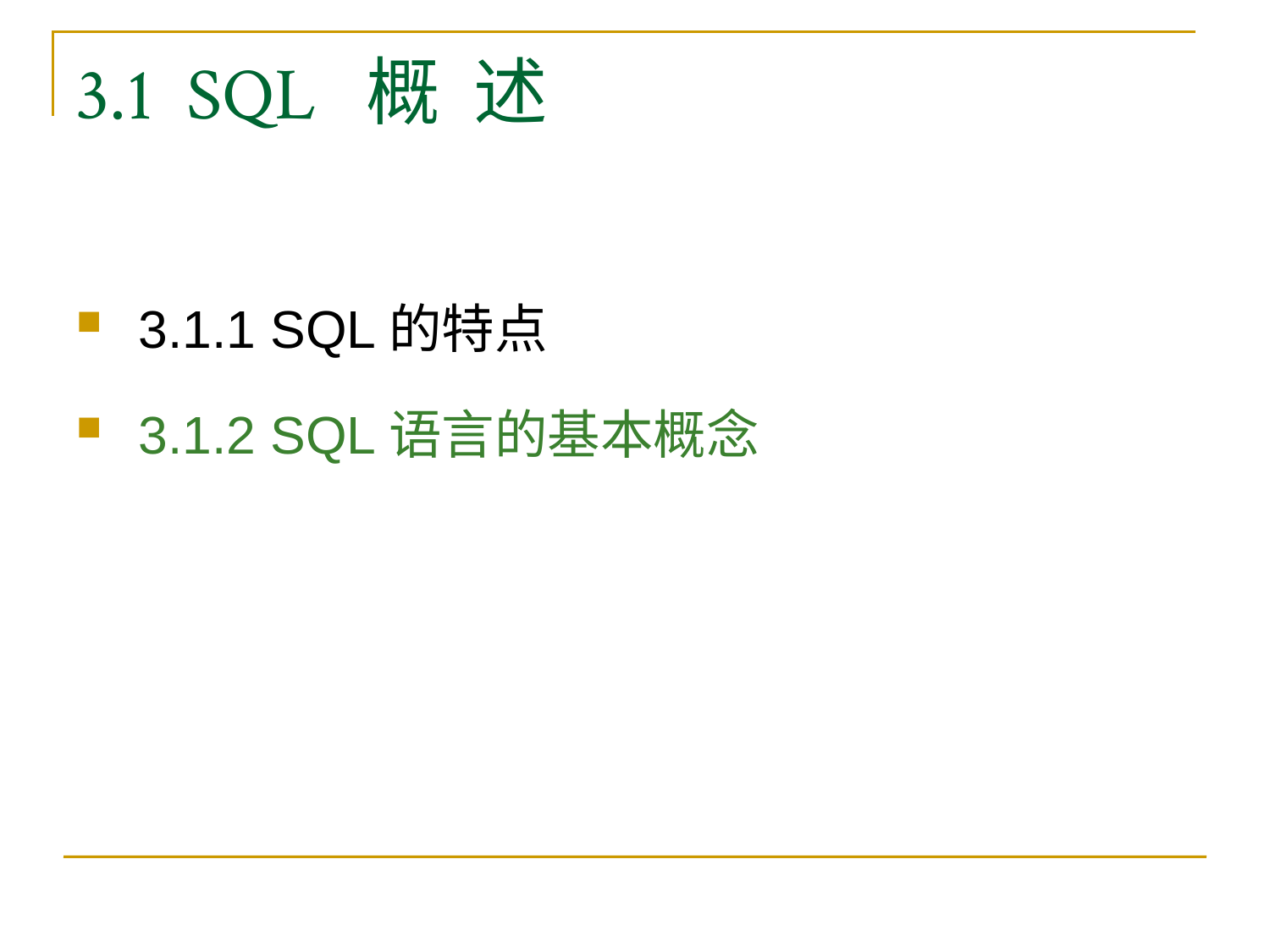

# 3.1  SQL  概  述
 3.1.1 SQL的特点
 3.1.2 SQL语言的基本概念